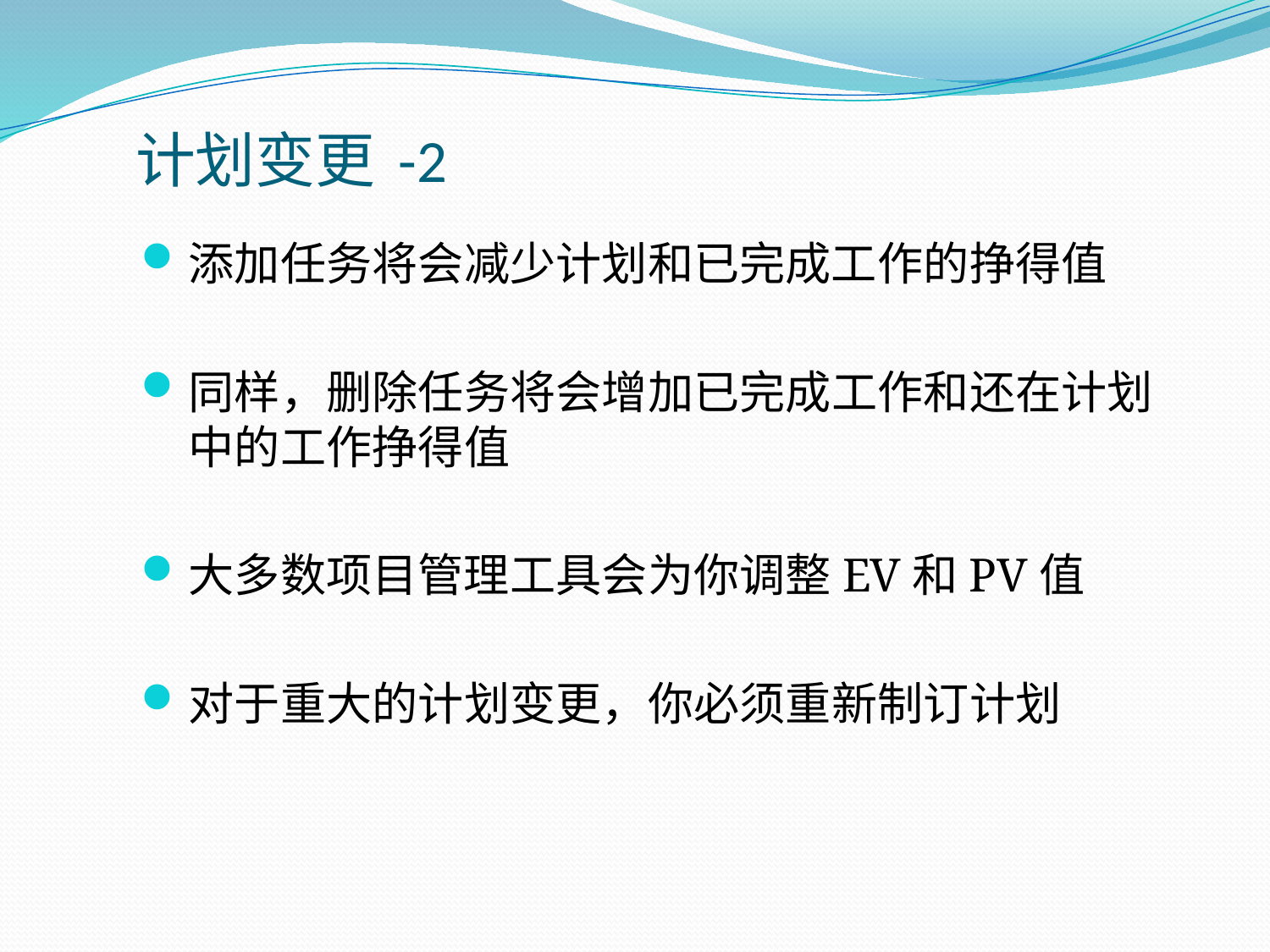

# 计划变更 -2
添加任务将会减少计划和已完成工作的挣得值

同样，删除任务将会增加已完成工作和还在计划中的工作挣得值

大多数项目管理工具会为你调整EV和PV值

对于重大的计划变更，你必须重新制订计划